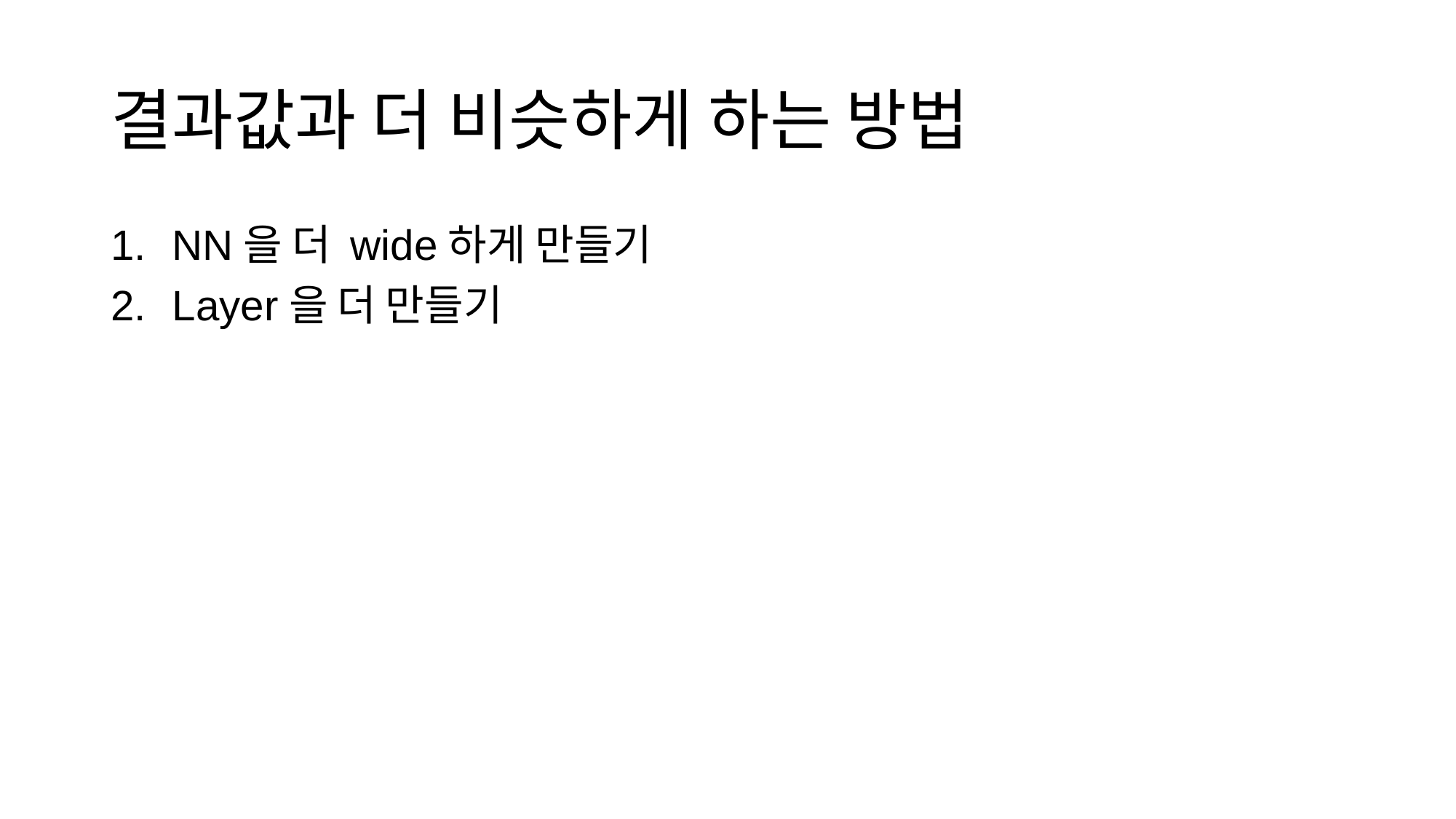

# 결과값과 더 비슷하게 하는 방법
NN을 더 wide하게 만들기
Layer을 더 만들기